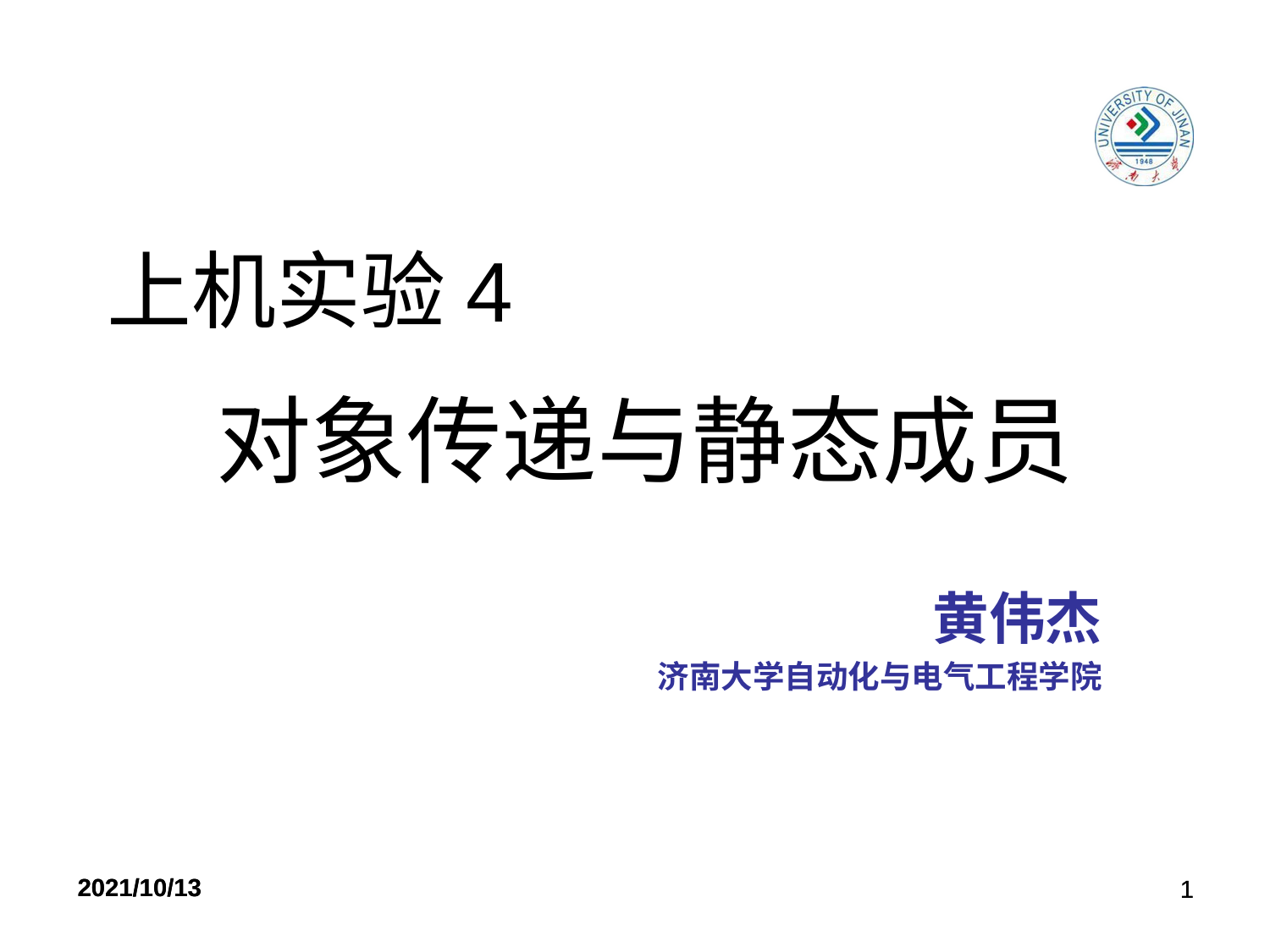

上机实验4
# 对象传递与静态成员
黄伟杰
济南大学自动化与电气工程学院
2021/10/13
2021/10/13
1
1